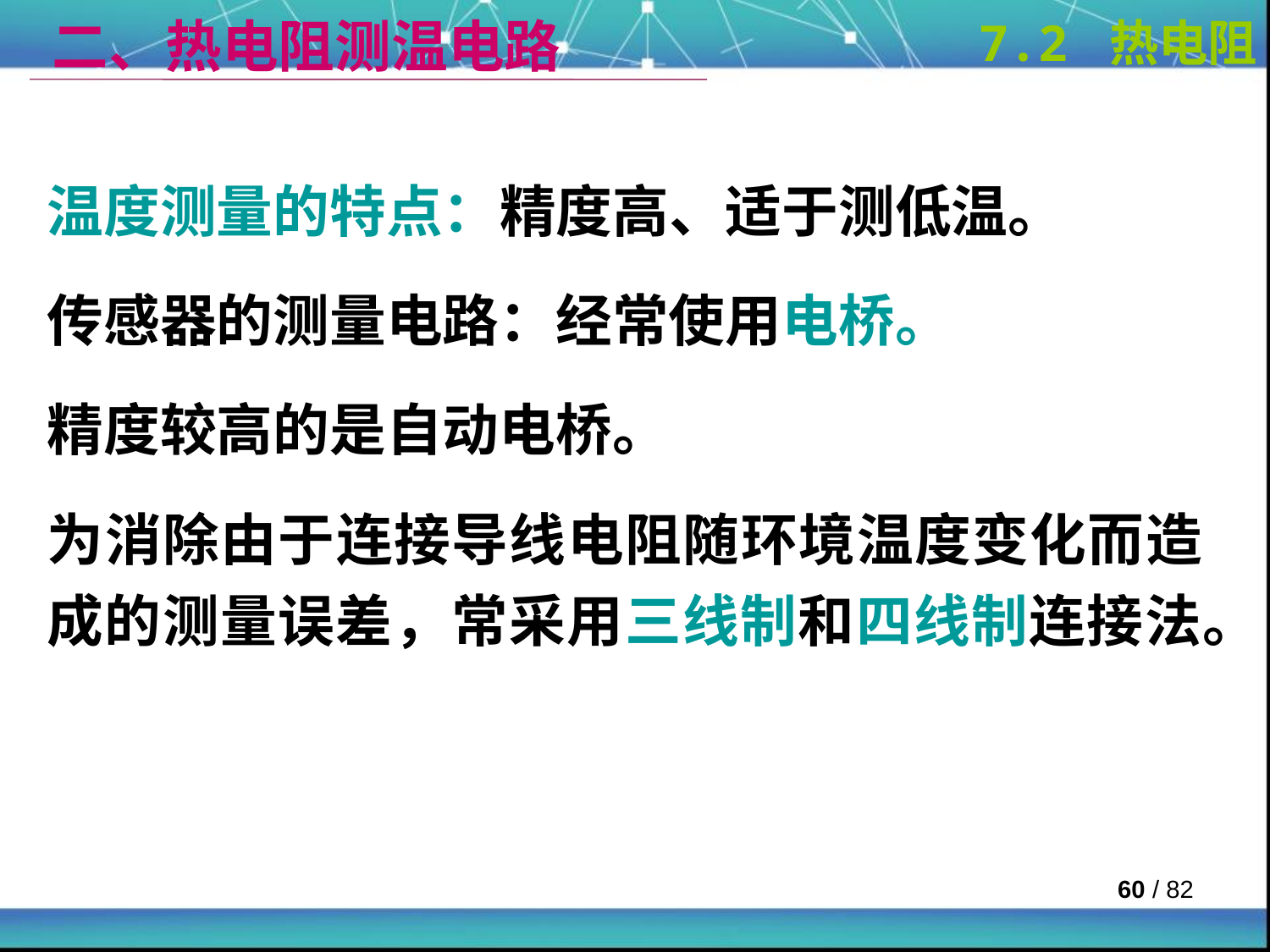

二、热电阻测温电路
7.2 热电阻

温度测量的特点：精度高、适于测低温。
传感器的测量电路：经常使用电桥。
精度较高的是自动电桥。
为消除由于连接导线电阻随环境温度变化而造成的测量误差，常采用三线制和四线制连接法。
60 / 82